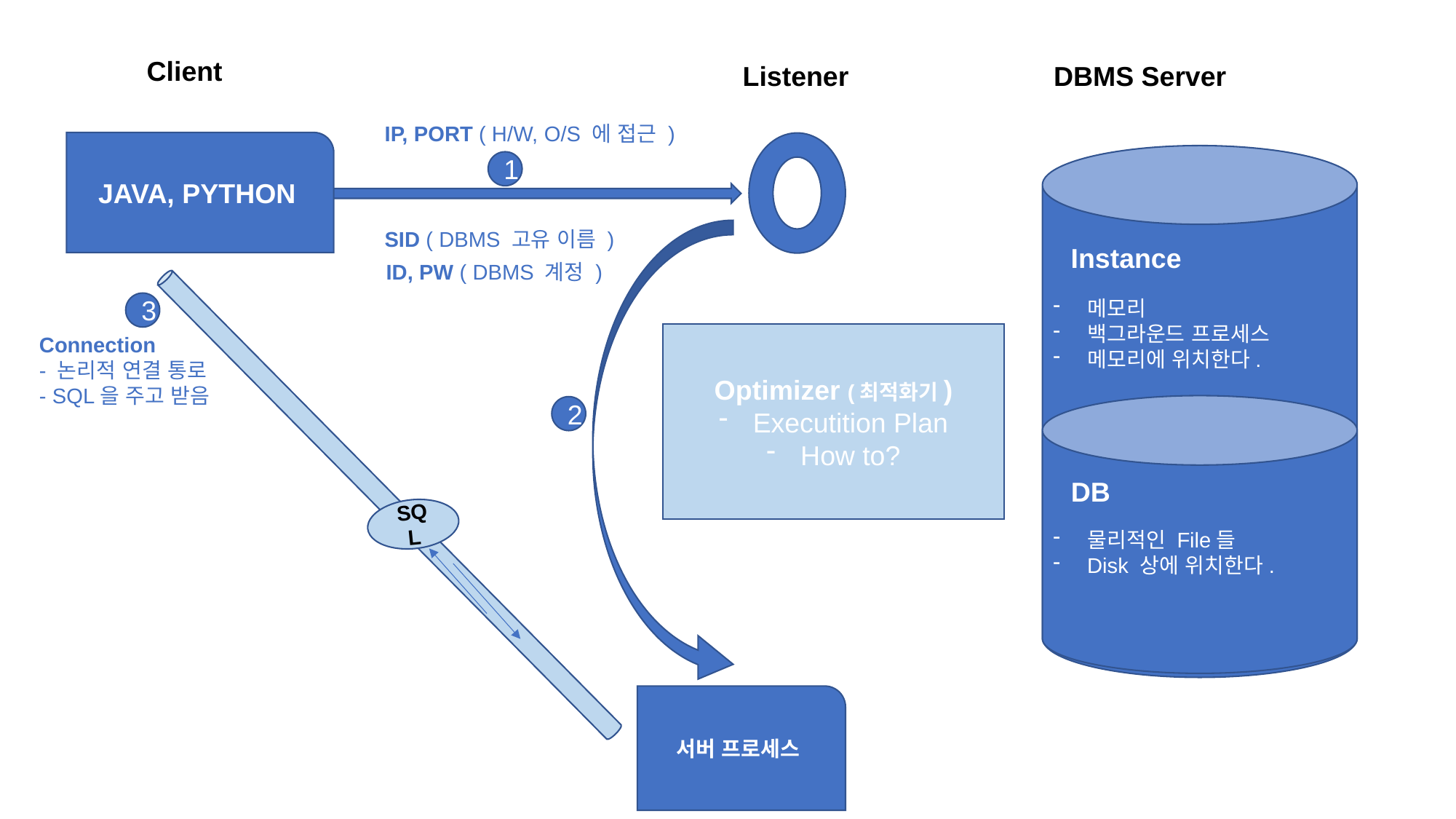

Client
Listener
DBMS Server
IP, PORT ( H/W, O/S 에 접근 )
JAVA, PYTHON

메모리
백그라운드 프로세스
메모리에 위치한다.
1

SQL

SID ( DBMS 고유 이름 )
Instance
ID, PW ( DBMS 계정 )
3
Optimizer (최적화기)
Executition Plan
How to?
Connection
- 논리적 연결 통로
- SQL을 주고 받음

물리적인 File들
Disk 상에 위치한다.
2
DB
서버 프로세스